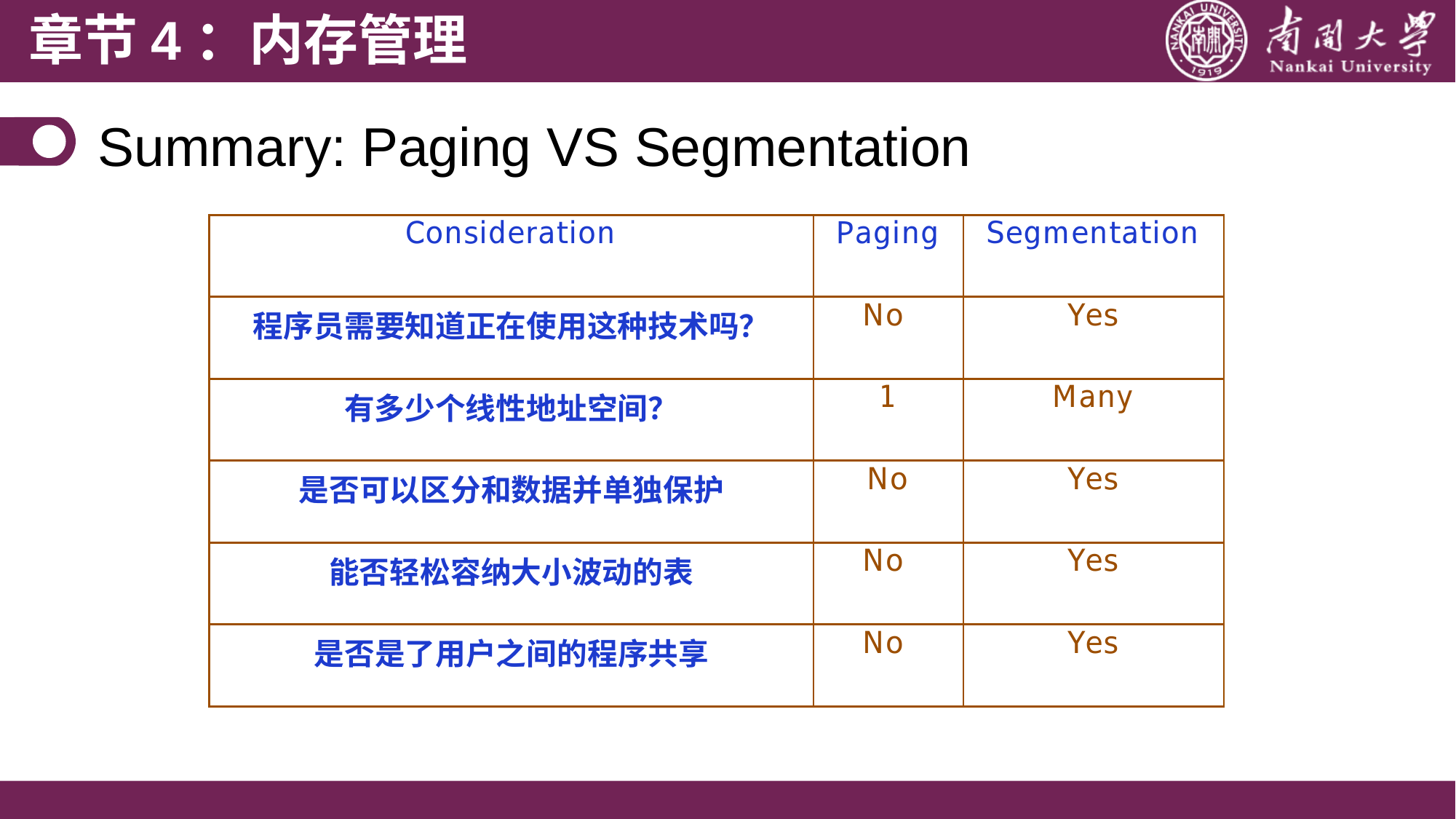

章节4：内存管理
Summary: Paging VS Segmentation
| Consideration | Paging | Segmentation |
| --- | --- | --- |
| 程序员需要知道正在使用这种技术吗？ | No | Yes |
| 有多少个线性地址空间？ | 1 | Many |
| 是否可以区分和数据并单独保护 | No | Yes |
| 能否轻松容纳大小波动的表 | No | Yes |
| 是否是了用户之间的程序共享 | No | Yes |